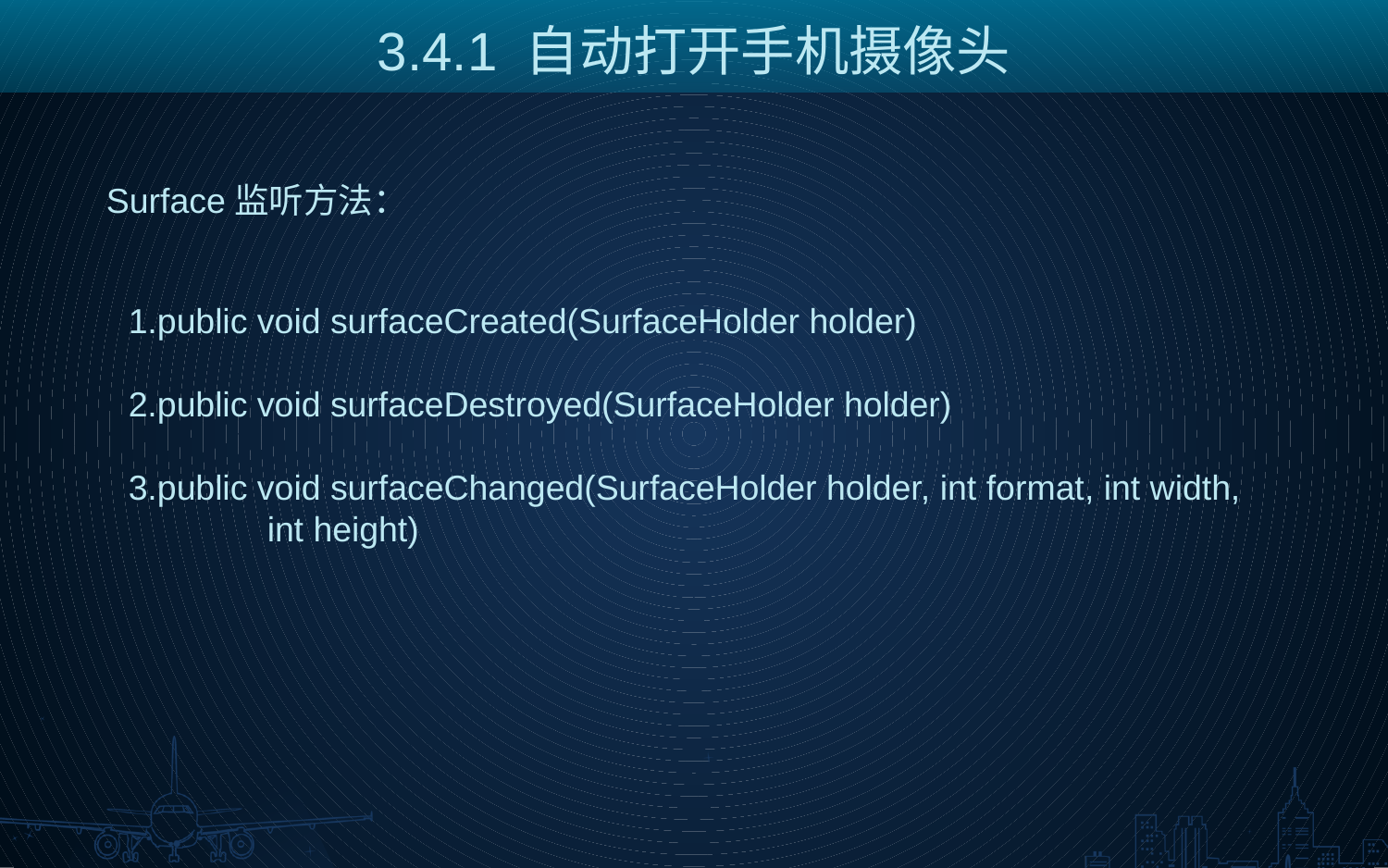

3.4.1 自动打开手机摄像头
Surface监听方法：
1.public void surfaceCreated(SurfaceHolder holder)

2.public void surfaceDestroyed(SurfaceHolder holder)

3.public void surfaceChanged(SurfaceHolder holder, int format, int width,	int height)